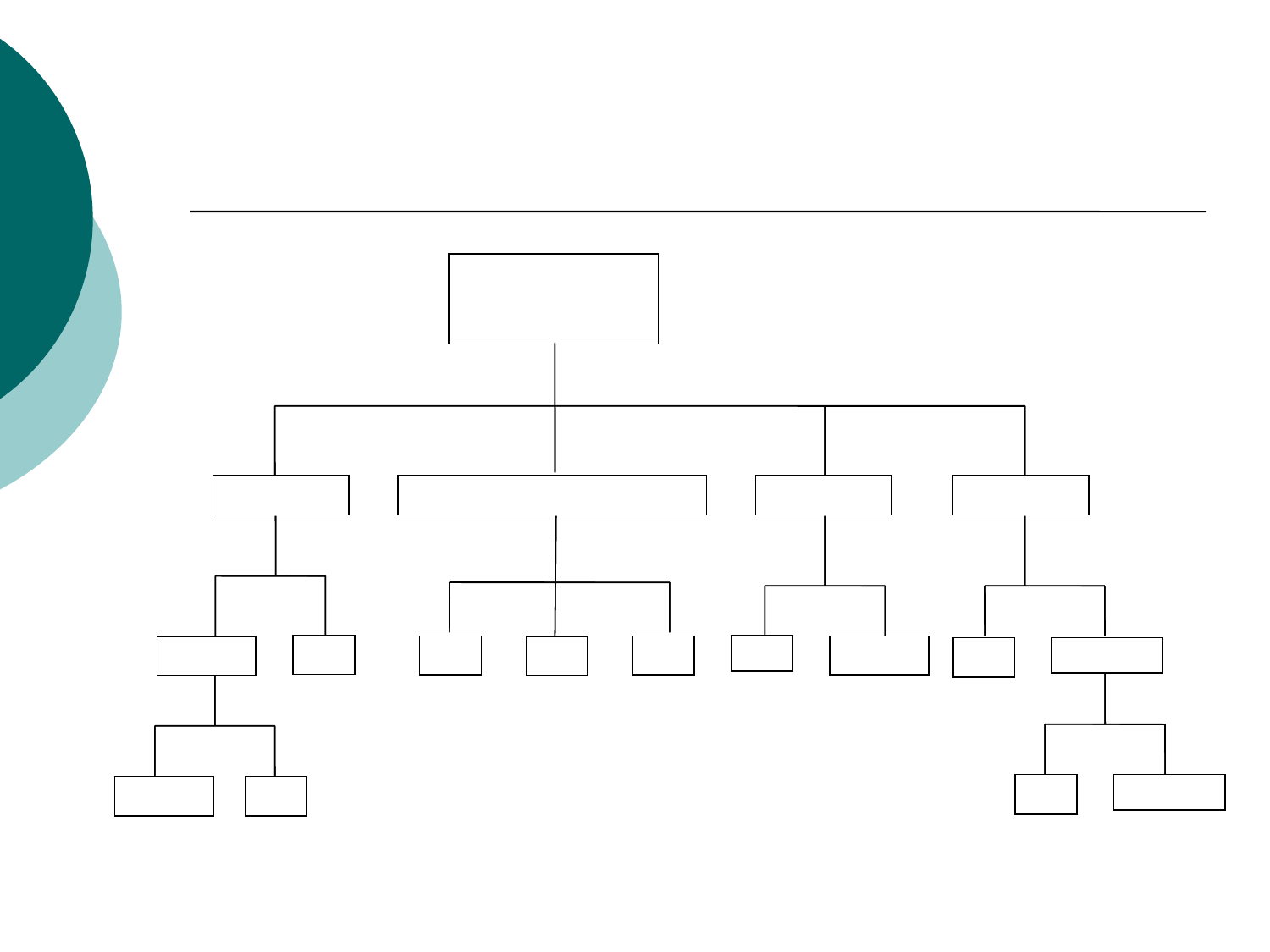

主模块
(C、D、E)

get f3
将f3变换成f7和f8
put f7
put f8

B
C
E
F
put f9
get f2
D
G
put f10

H
put f11
get f1
A